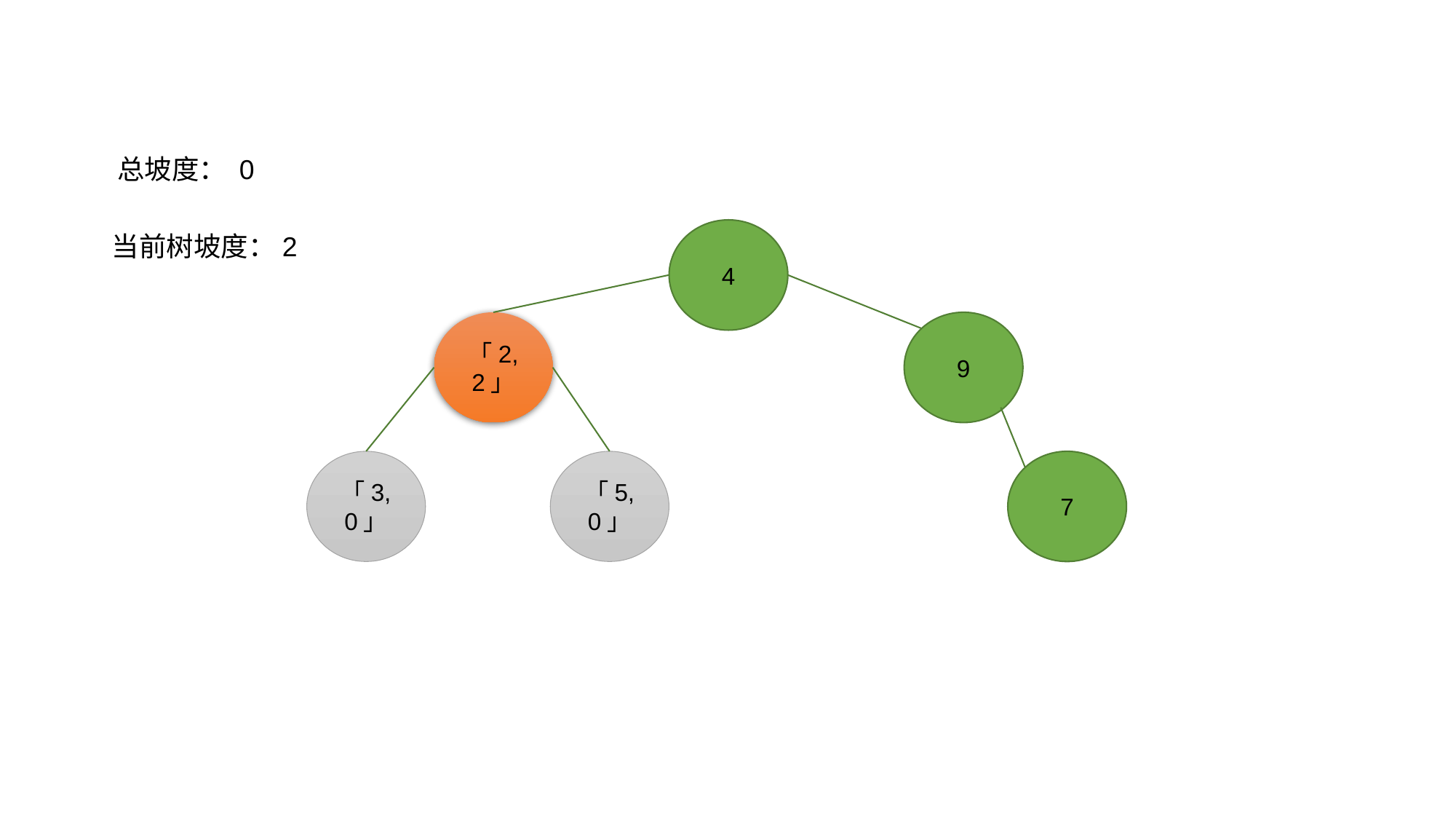

总坡度： 0
4
当前树坡度：2
「2,2」
9
7
「3,0」
「5,0」